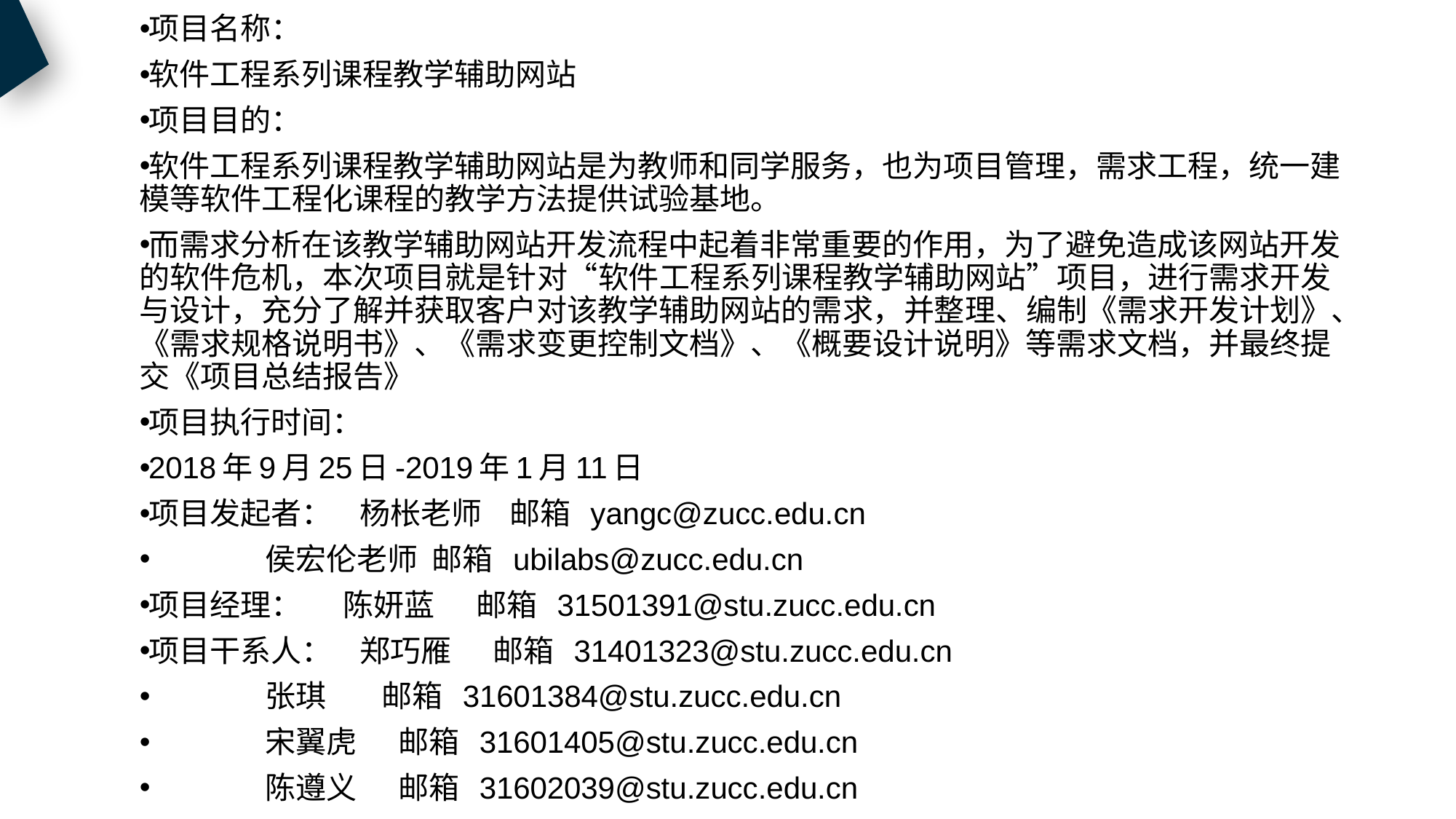

项目名称：
软件工程系列课程教学辅助网站
项目目的：
软件工程系列课程教学辅助网站是为教师和同学服务，也为项目管理，需求工程，统一建模等软件工程化课程的教学方法提供试验基地。
而需求分析在该教学辅助网站开发流程中起着非常重要的作用，为了避免造成该网站开发的软件危机，本次项目就是针对“软件工程系列课程教学辅助网站”项目，进行需求开发与设计，充分了解并获取客户对该教学辅助网站的需求，并整理、编制《需求开发计划》、《需求规格说明书》、《需求变更控制文档》、《概要设计说明》等需求文档，并最终提交《项目总结报告》
项目执行时间：
2018年9月25日-2019年1月11日
项目发起者：    杨枨老师    邮箱  yangc@zucc.edu.cn
                侯宏伦老师  邮箱  ubilabs@zucc.edu.cn
项目经理：      陈妍蓝      邮箱  31501391@stu.zucc.edu.cn
项目干系人：    郑巧雁      邮箱  31401323@stu.zucc.edu.cn
                张琪        邮箱  31601384@stu.zucc.edu.cn
                宋翼虎      邮箱  31601405@stu.zucc.edu.cn
                陈遵义      邮箱  31602039@stu.zucc.edu.cn